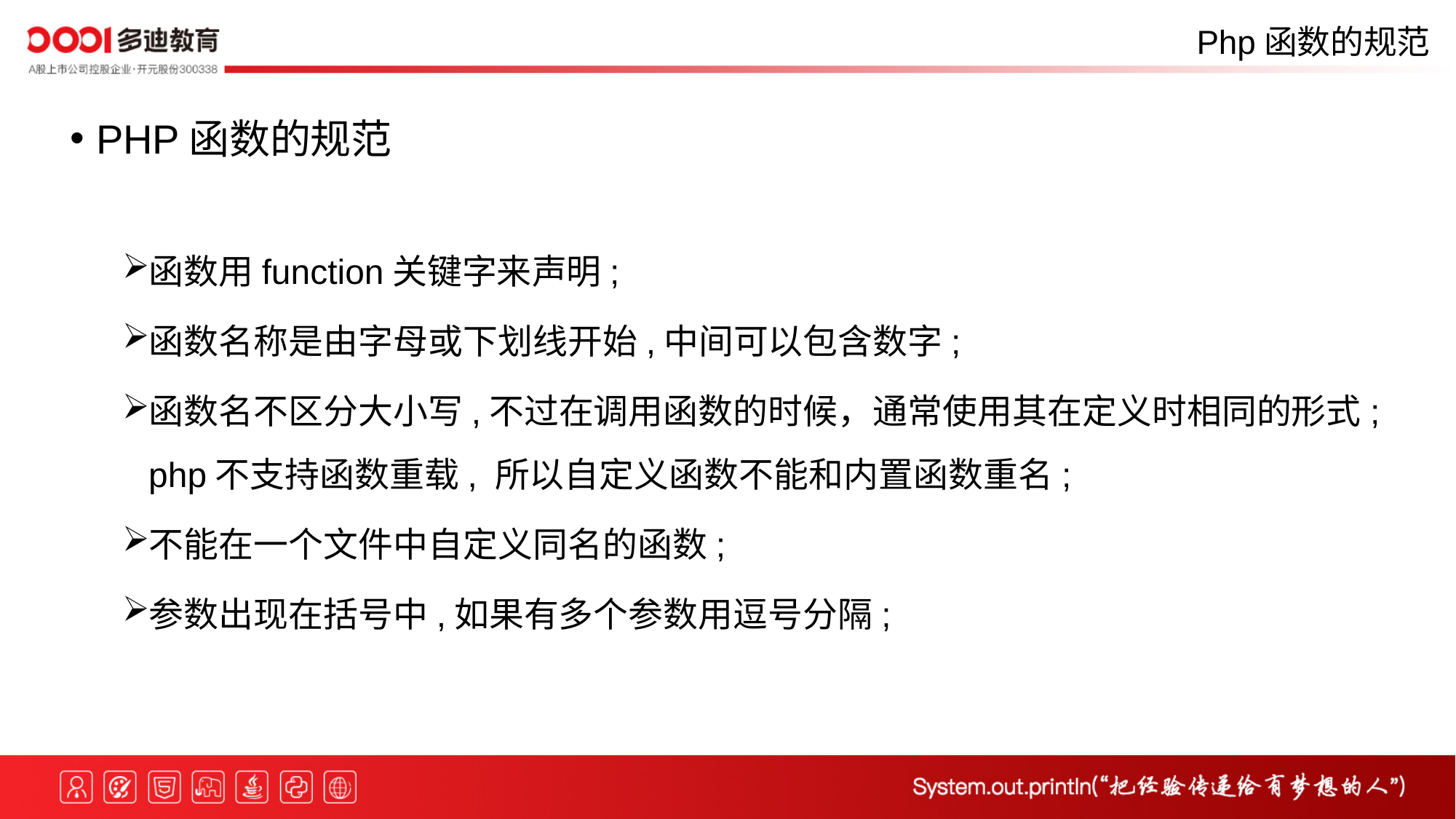

Php函数的规范
PHP函数的规范

函数用function关键字来声明;
函数名称是由字母或下划线开始,中间可以包含数字;
函数名不区分大小写,不过在调用函数的时候，通常使用其在定义时相同的形式; php不支持函数重载, 所以自定义函数不能和内置函数重名;
不能在一个文件中自定义同名的函数;
参数出现在括号中,如果有多个参数用逗号分隔;